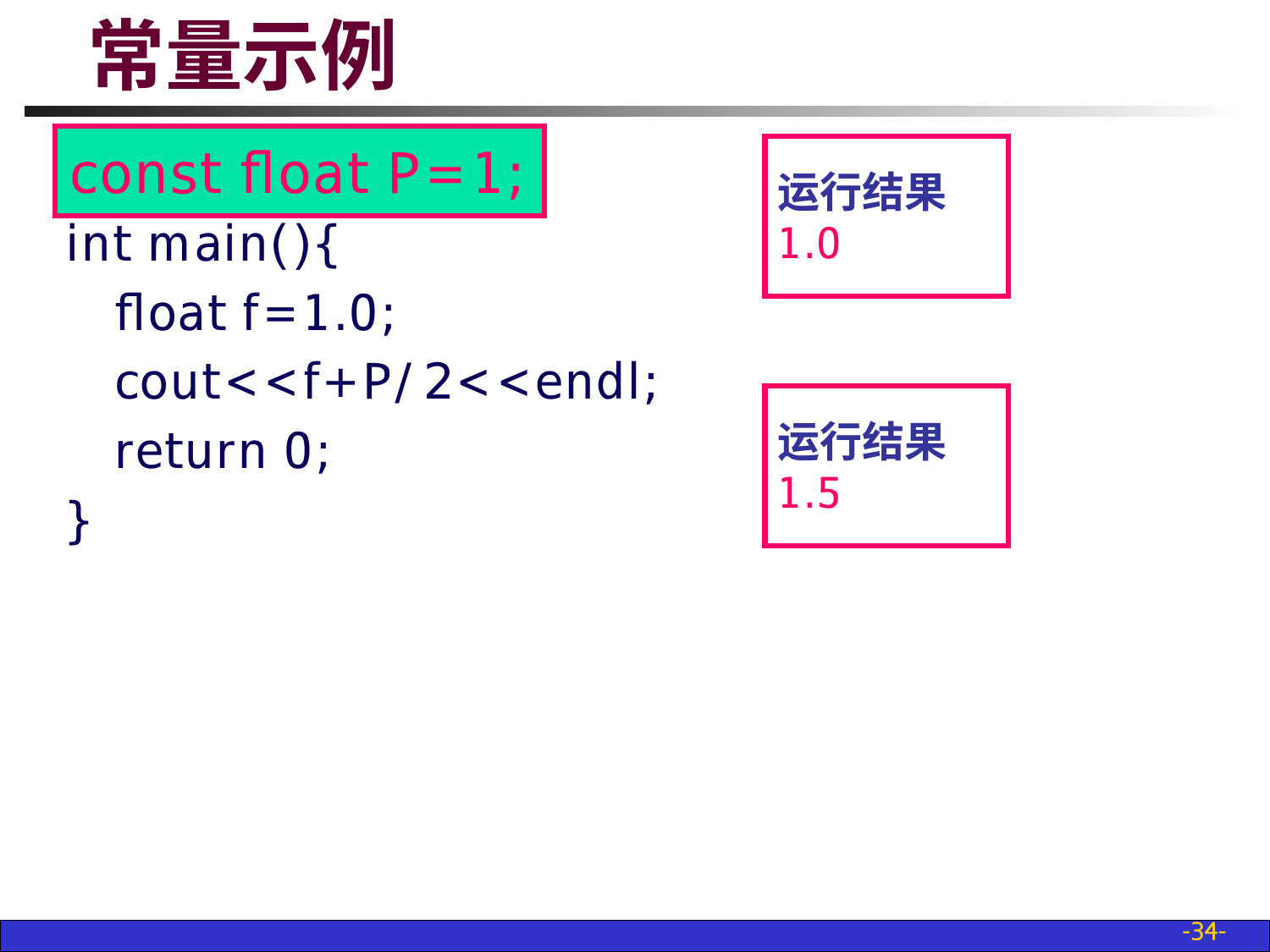

# 常量示例
const float P=1;
#define  P 1
int main(){
	float f=1.0;
	cout<<f+P/2<<endl;
	return 0;
}
运行结果
1.0
运行结果
1.5
-34-